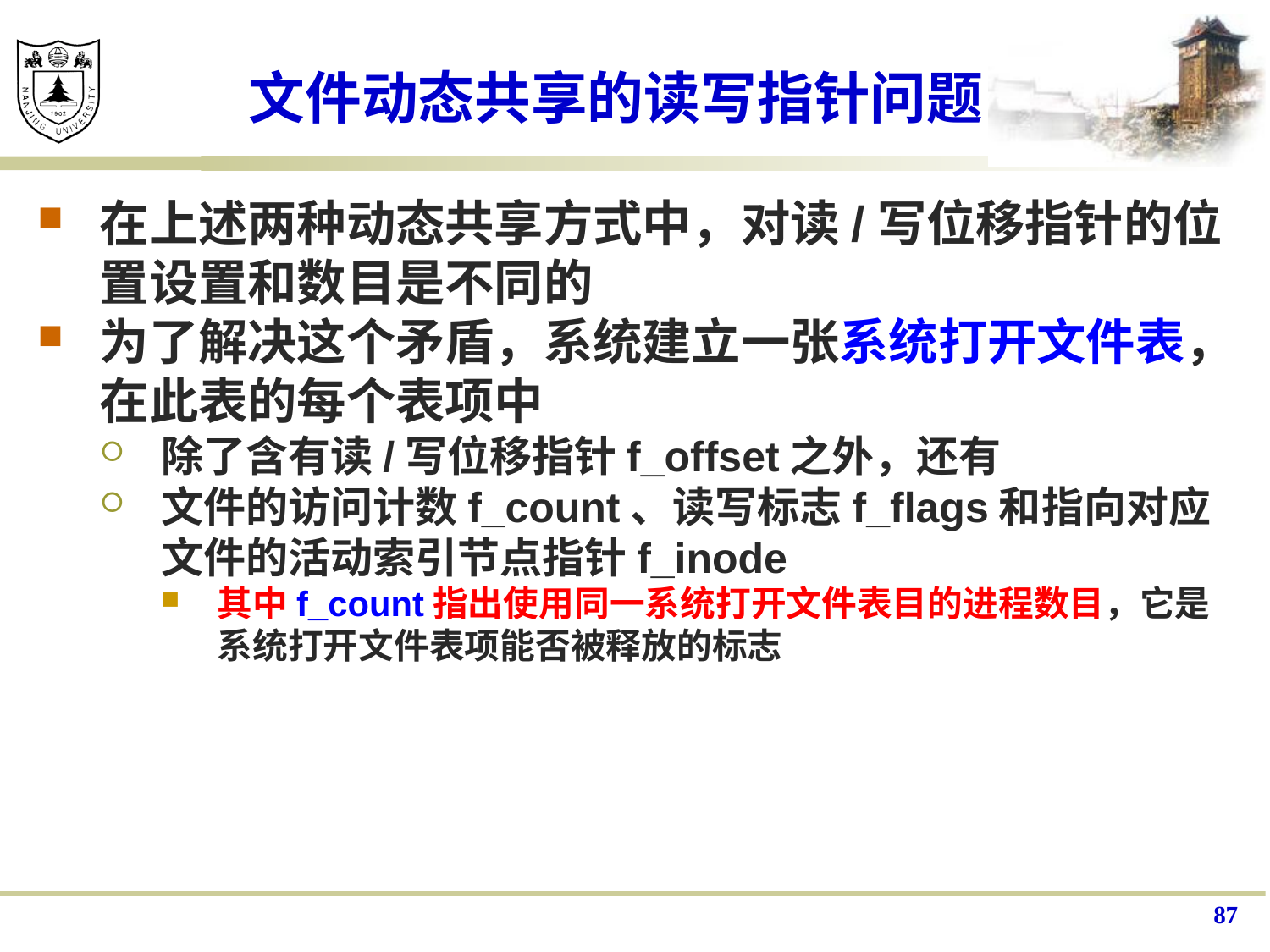

# 文件动态共享的读写指针问题
在上述两种动态共享方式中，对读/写位移指针的位置设置和数目是不同的
为了解决这个矛盾，系统建立一张系统打开文件表，在此表的每个表项中
除了含有读/写位移指针f_offset之外，还有
文件的访问计数f_count、读写标志f_flags和指向对应文件的活动索引节点指针f_inode
其中f_count指出使用同一系统打开文件表目的进程数目，它是系统打开文件表项能否被释放的标志
87